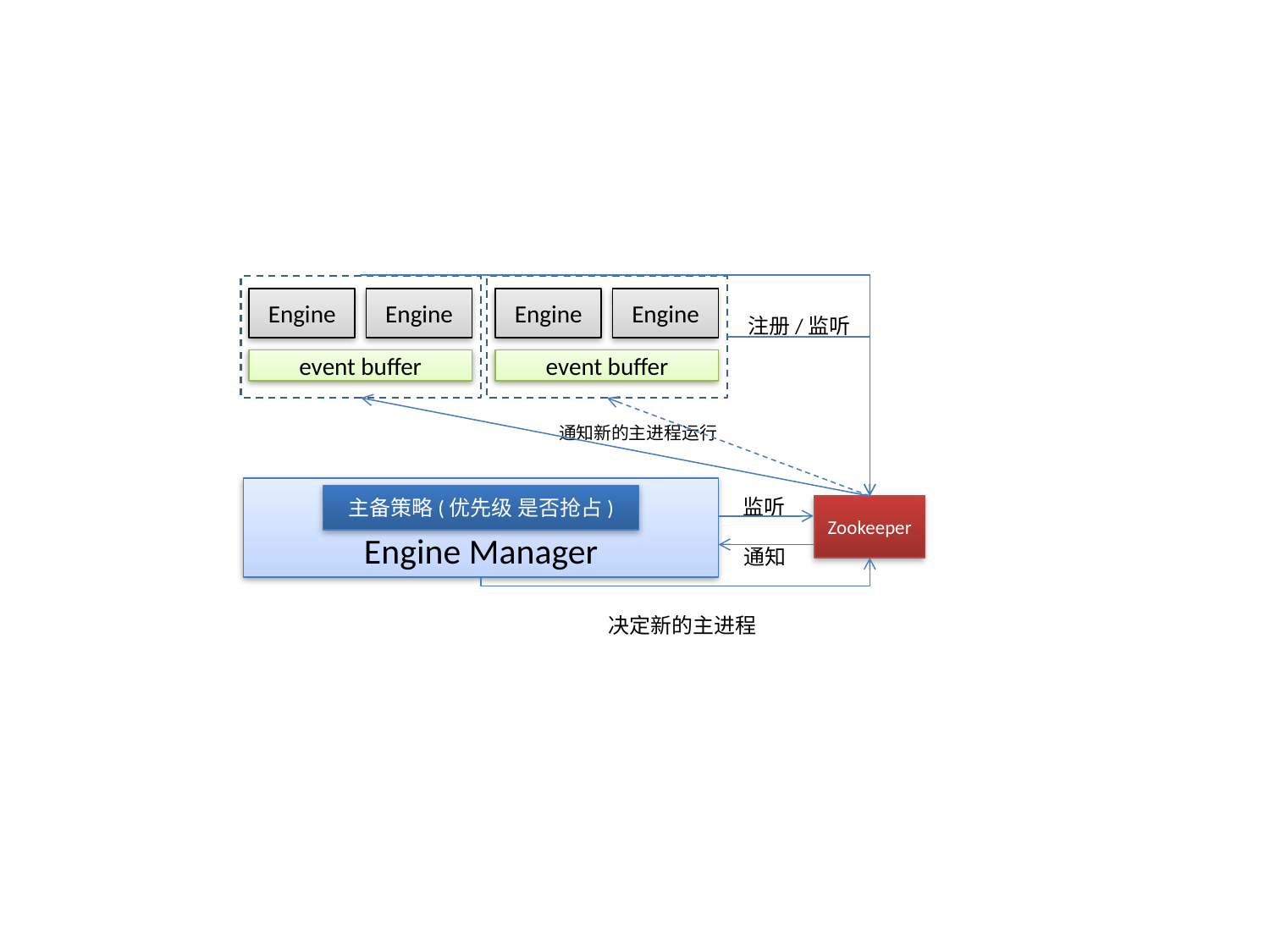

Engine
Engine
Engine
Engine
注册/监听
event buffer
event buffer
通知新的主进程运行
Engine Manager
主备策略(优先级 是否抢占)
监听
Zookeeper
通知
决定新的主进程